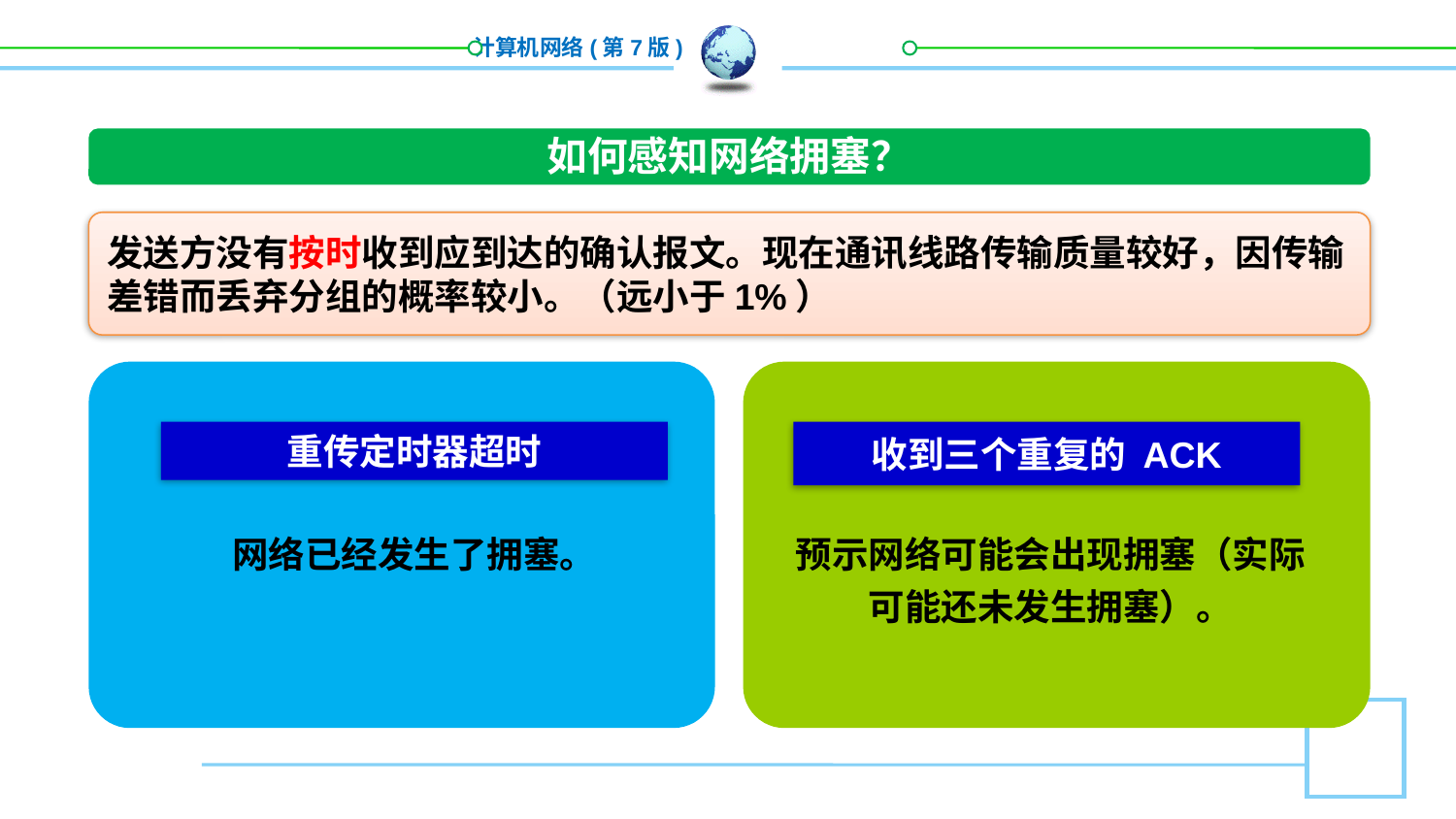

如何感知网络拥塞？

发送方没有按时收到应到达的确认报文。现在通讯线路传输质量较好，因传输差错而丢弃分组的概率较小。（远小于1%）

重传定时器超时
收到三个重复的 ACK
网络已经发生了拥塞。
预示网络可能会出现拥塞（实际可能还未发生拥塞）。